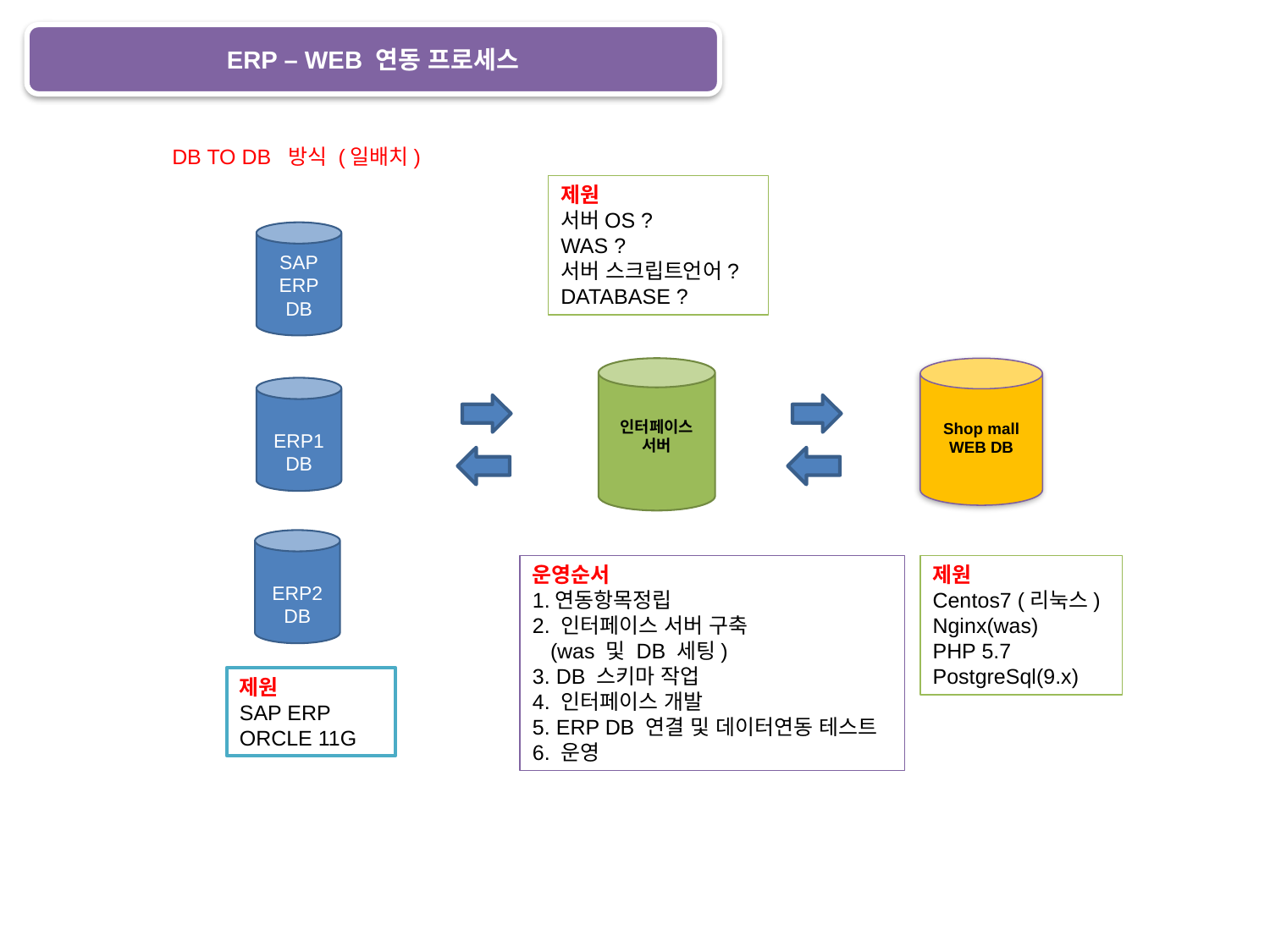

ERP – WEB 연동 프로세스
DB TO DB  방식 (일배치)
제원
서버OS ?
WAS ?
서버 스크립트언어?
DATABASE ?
SAP
ERP
DB

인터페이스
서버

Shop mall
WEB DB
ERP1
DB

ERP2
DB
운영순서
1.연동항목정립
2. 인터페이스 서버 구축
   (was 및 DB 세팅)
3. DB 스키마 작업
4. 인터페이스 개발
5. ERP DB 연결 및 데이터연동 테스트
6. 운영
제원
Centos7 (리눅스)
Nginx(was)
PHP 5.7
PostgreSql(9.x)
제원
SAP ERP
ORCLE 11G